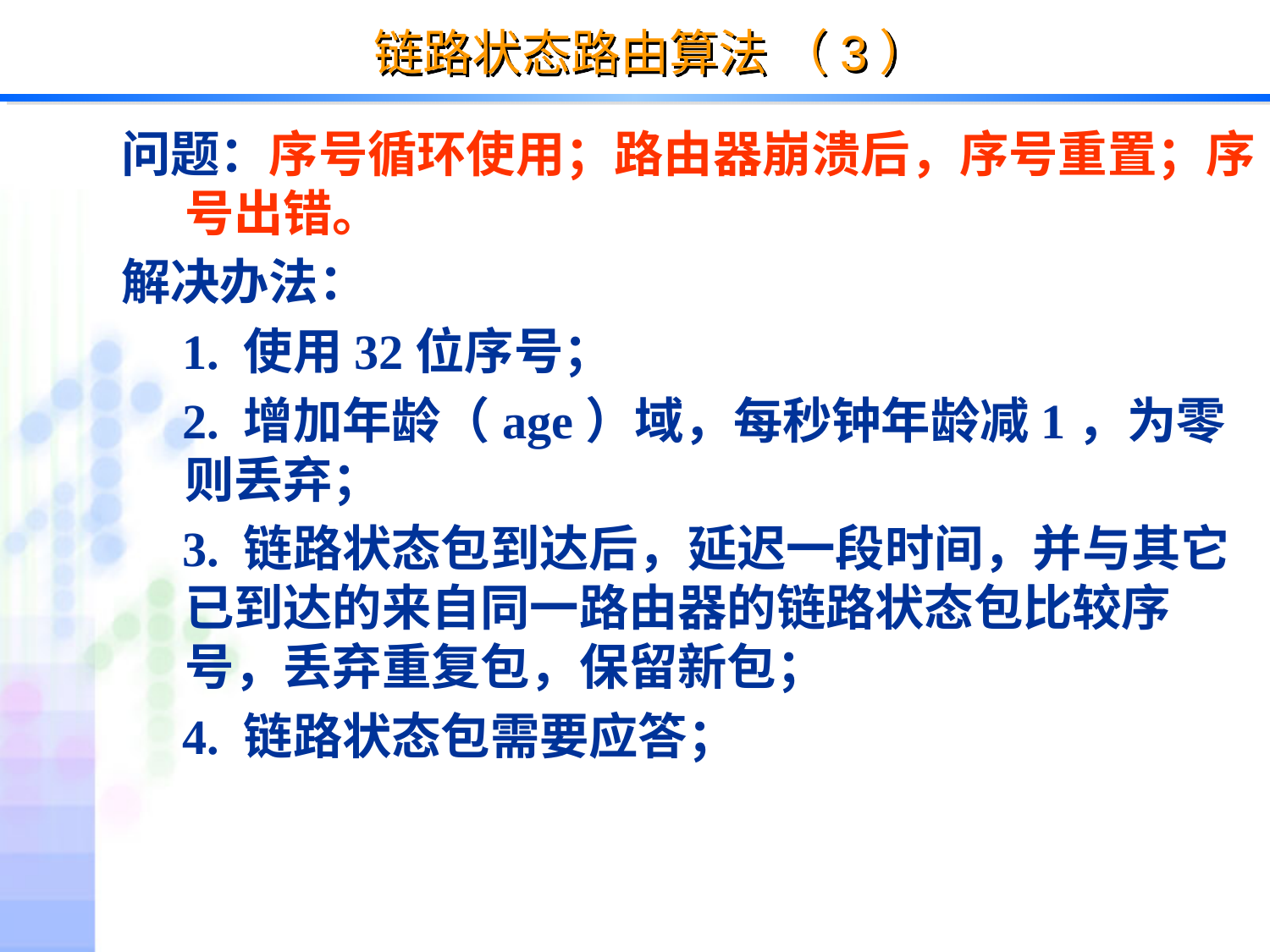

# 链路状态路由算法 （3）
问题：序号循环使用；路由器崩溃后，序号重置；序号出错。
解决办法：
     1. 使用32位序号；
     2. 增加年龄（age）域，每秒钟年龄减1，为零则丢弃；
     3. 链路状态包到达后，延迟一段时间，并与其它已到达的来自同一路由器的链路状态包比较序号，丢弃重复包，保留新包；
     4. 链路状态包需要应答；